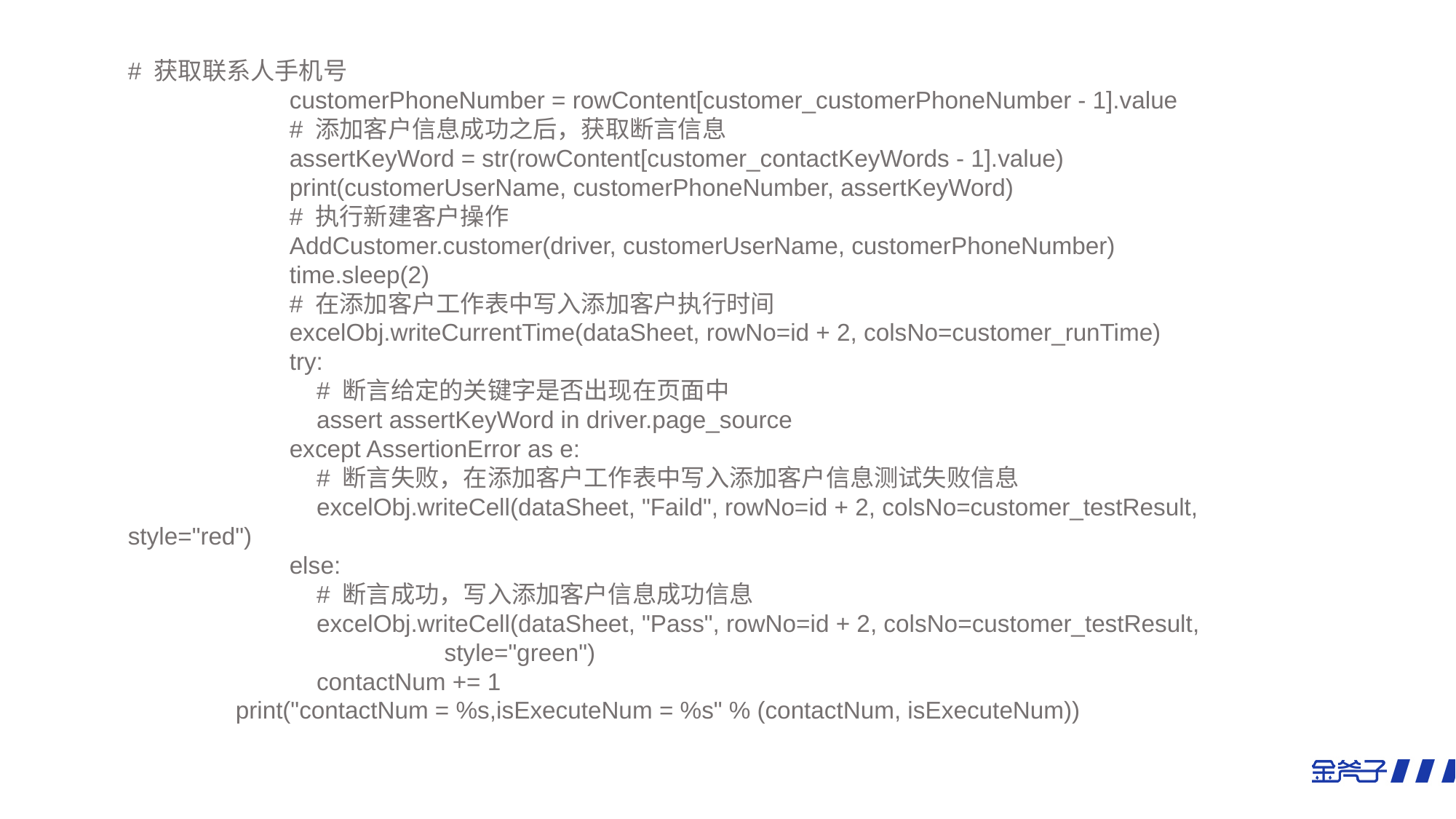

# 获取联系人手机号
                        customerPhoneNumber = rowContent[customer_customerPhoneNumber - 1].value
                        # 添加客户信息成功之后，获取断言信息
                        assertKeyWord = str(rowContent[customer_contactKeyWords - 1].value)
                        print(customerUserName, customerPhoneNumber, assertKeyWord)
                        # 执行新建客户操作
                        AddCustomer.customer(driver, customerUserName, customerPhoneNumber)
                        time.sleep(2)
                        # 在添加客户工作表中写入添加客户执行时间
                        excelObj.writeCurrentTime(dataSheet, rowNo=id + 2, colsNo=customer_runTime)
                        try:
                            # 断言给定的关键字是否出现在页面中
                            assert assertKeyWord in driver.page_source
                        except AssertionError as e:
                            # 断言失败，在添加客户工作表中写入添加客户信息测试失败信息
                            excelObj.writeCell(dataSheet, "Faild", rowNo=id + 2, colsNo=customer_testResult, style="red")
                        else:
                            # 断言成功，写入添加客户信息成功信息
                            excelObj.writeCell(dataSheet, "Pass", rowNo=id + 2, colsNo=customer_testResult,
                                               style="green")
                            contactNum += 1
                print("contactNum = %s,isExecuteNum = %s" % (contactNum, isExecuteNum))